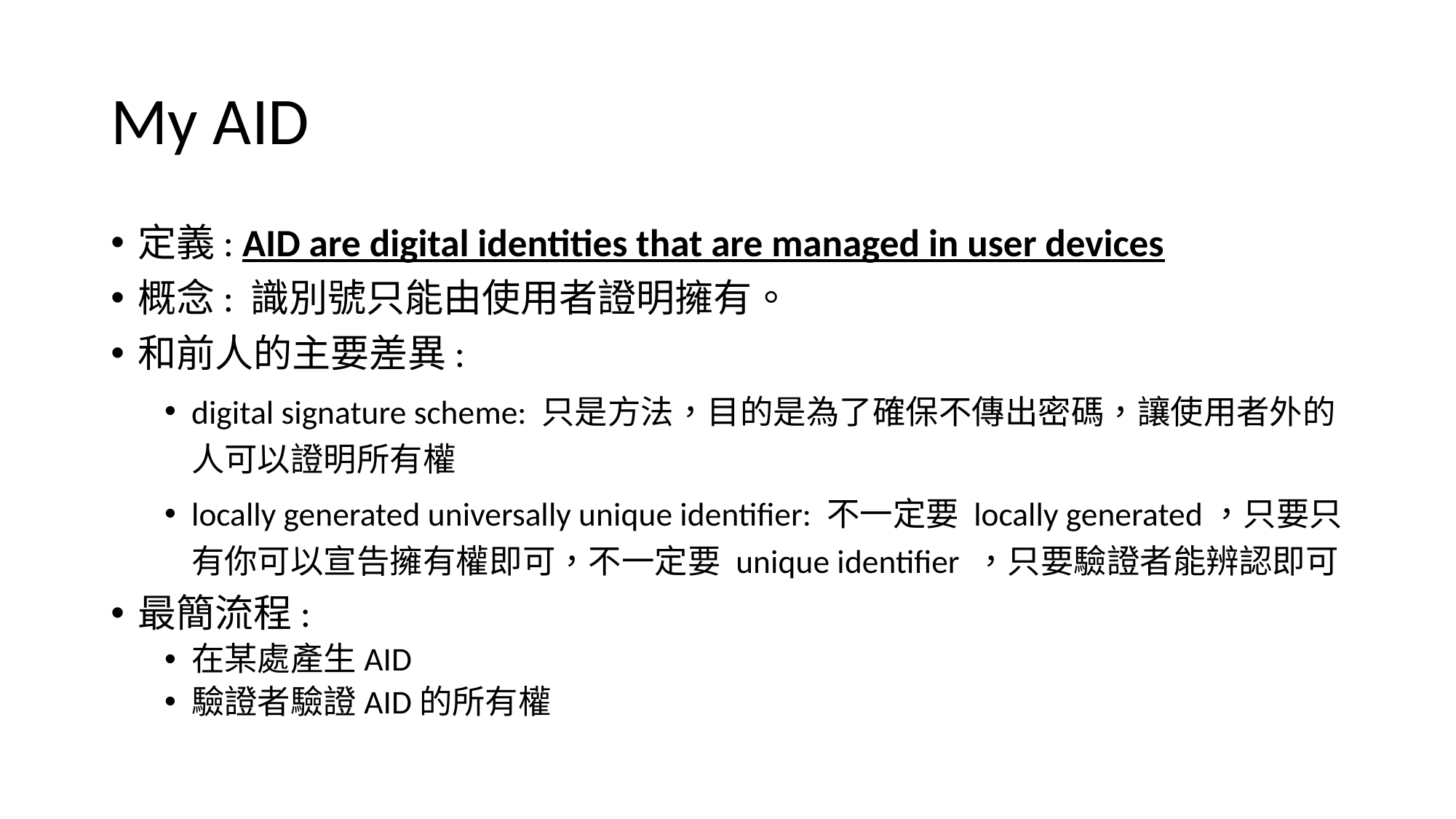

# My AID
定義: AID are digital identities that are managed in user devices
概念: 識別號只能由使用者證明擁有。
和前人的主要差異:
digital signature scheme: 只是方法，目的是為了確保不傳出密碼，讓使用者外的人可以證明所有權
locally generated universally unique identifier: 不一定要 locally generated，只要只有你可以宣告擁有權即可，不一定要 unique identifier ，只要驗證者能辨認即可
最簡流程:
在某處產生AID
驗證者驗證AID的所有權